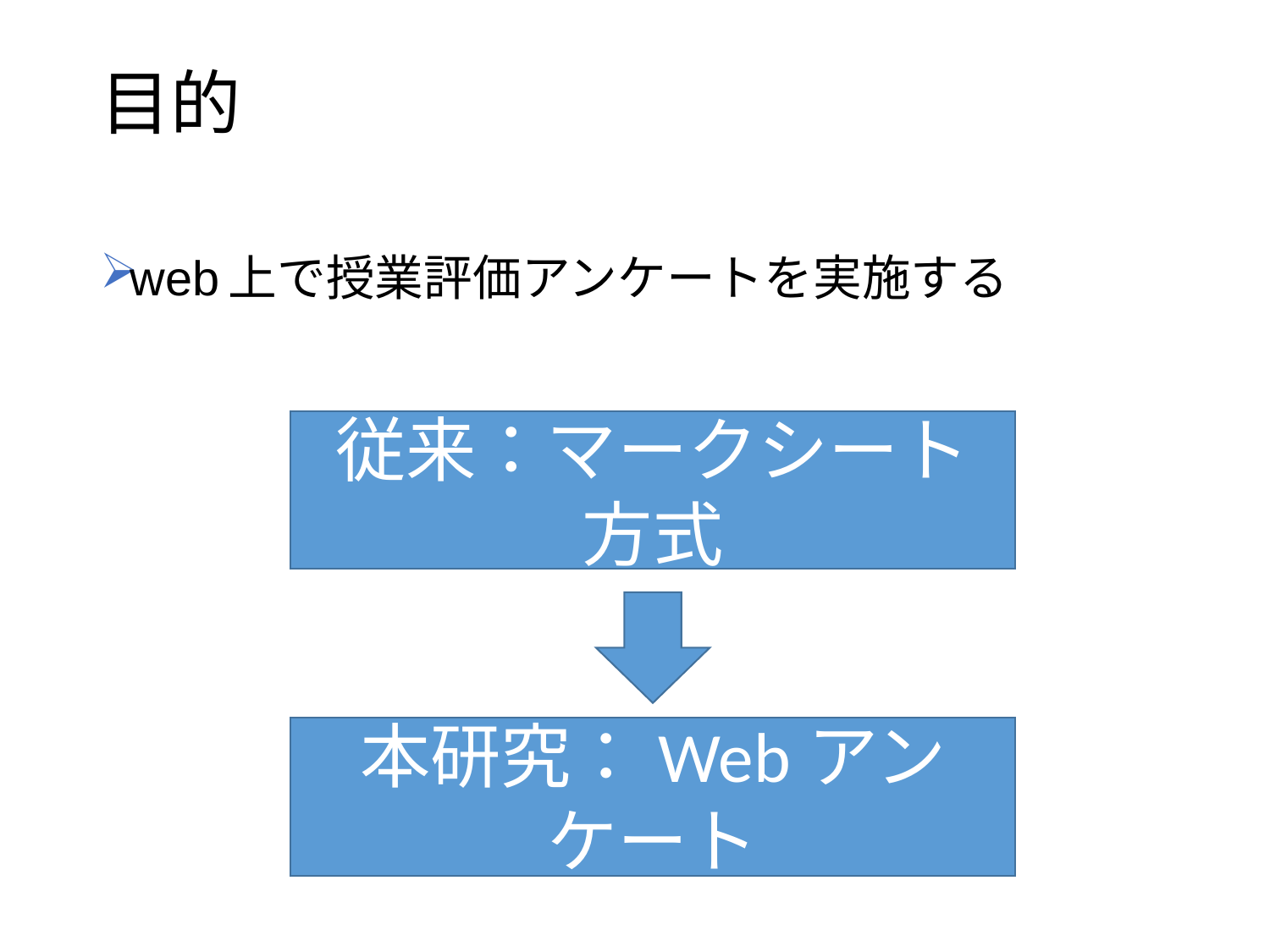

# 目的
web上で授業評価アンケートを実施する
従来：マークシート方式

本研究：Webアンケート